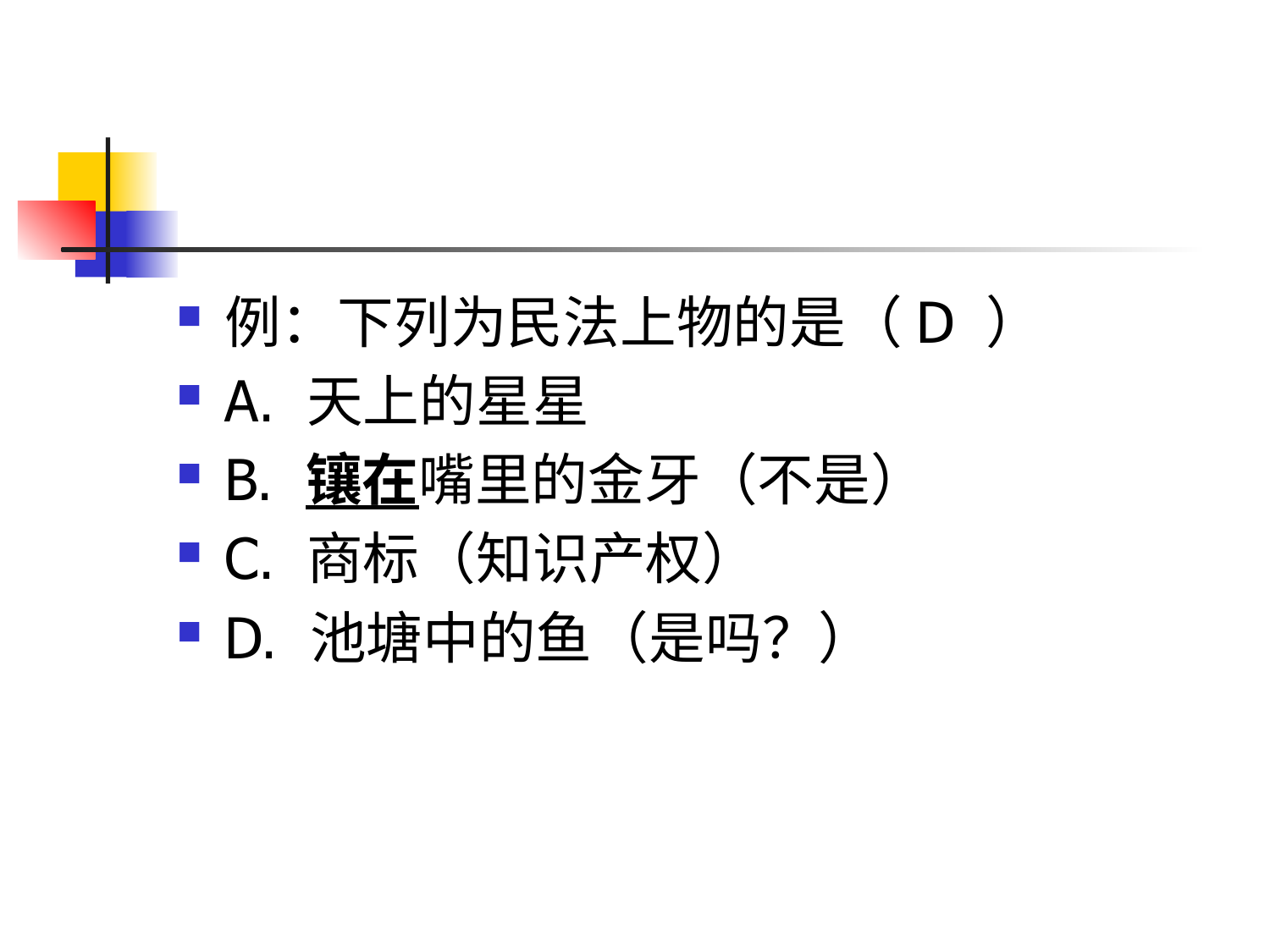

#
例：下列为民法上物的是（D ）
A. 天上的星星
B. 镶在嘴里的金牙（不是）
C. 商标（知识产权）
D. 池塘中的鱼（是吗？）